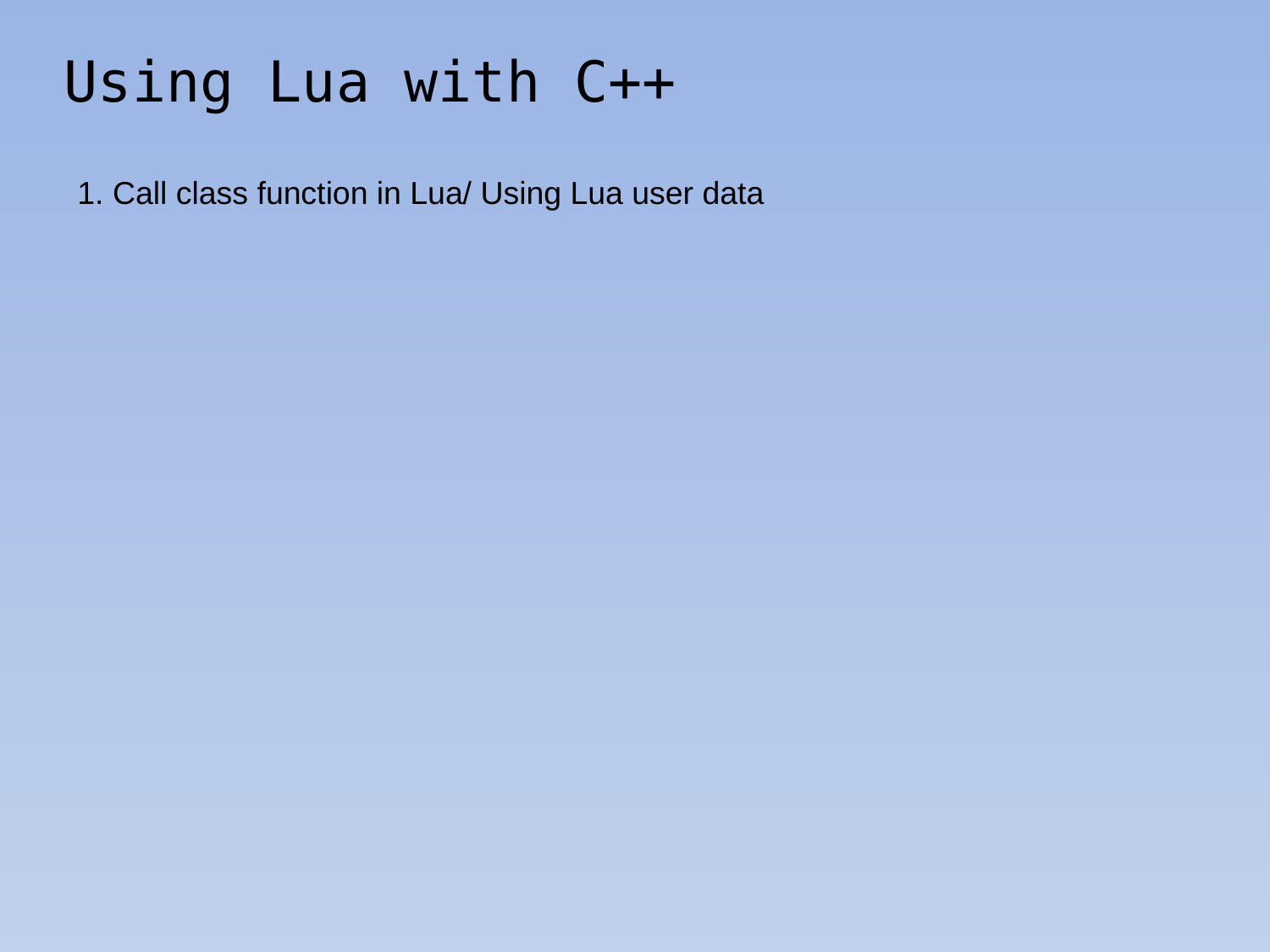

Using Lua with C++
1. Call class function in Lua/ Using Lua user data
点击添加文本
点击添加文本
点击添加文本
点击添加文本